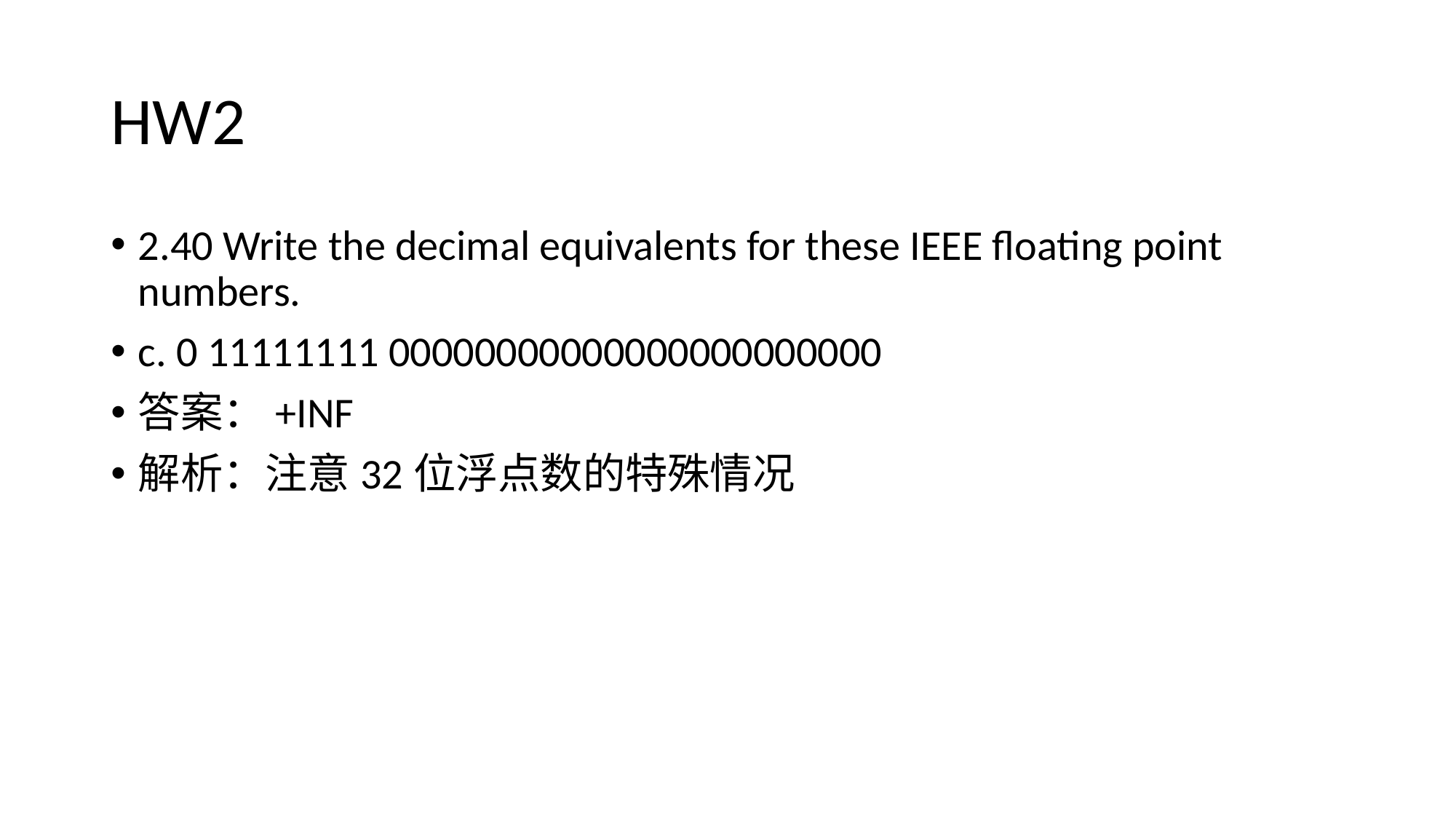

# HW2
2.40 Write the decimal equivalents for these IEEE floating point numbers.
c. 0 11111111 00000000000000000000000
答案：+INF
解析：注意32位浮点数的特殊情况